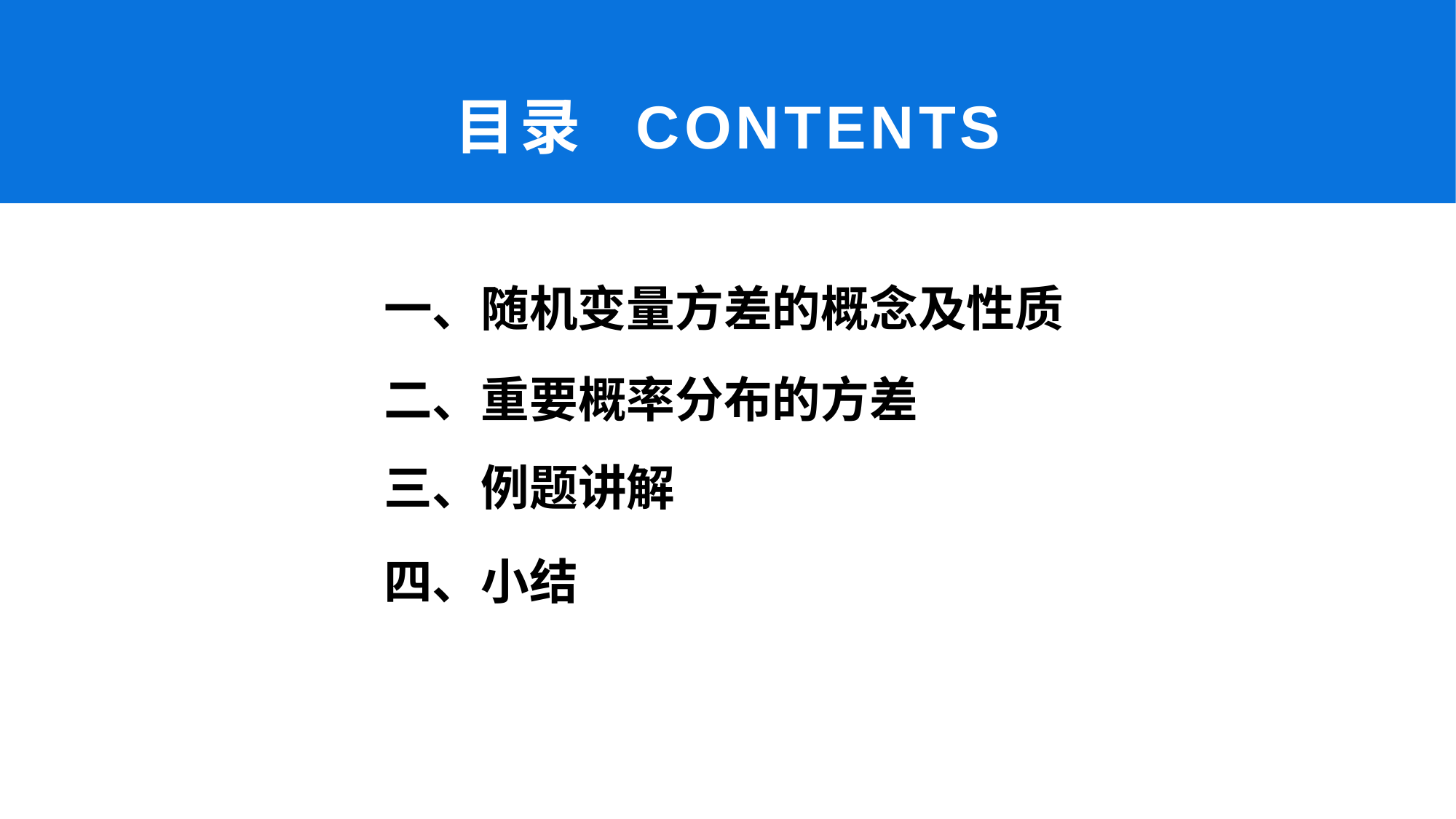

目录  CONTENTS
一、随机变量方差的概念及性质
二、重要概率分布的方差
三、例题讲解
四、小结